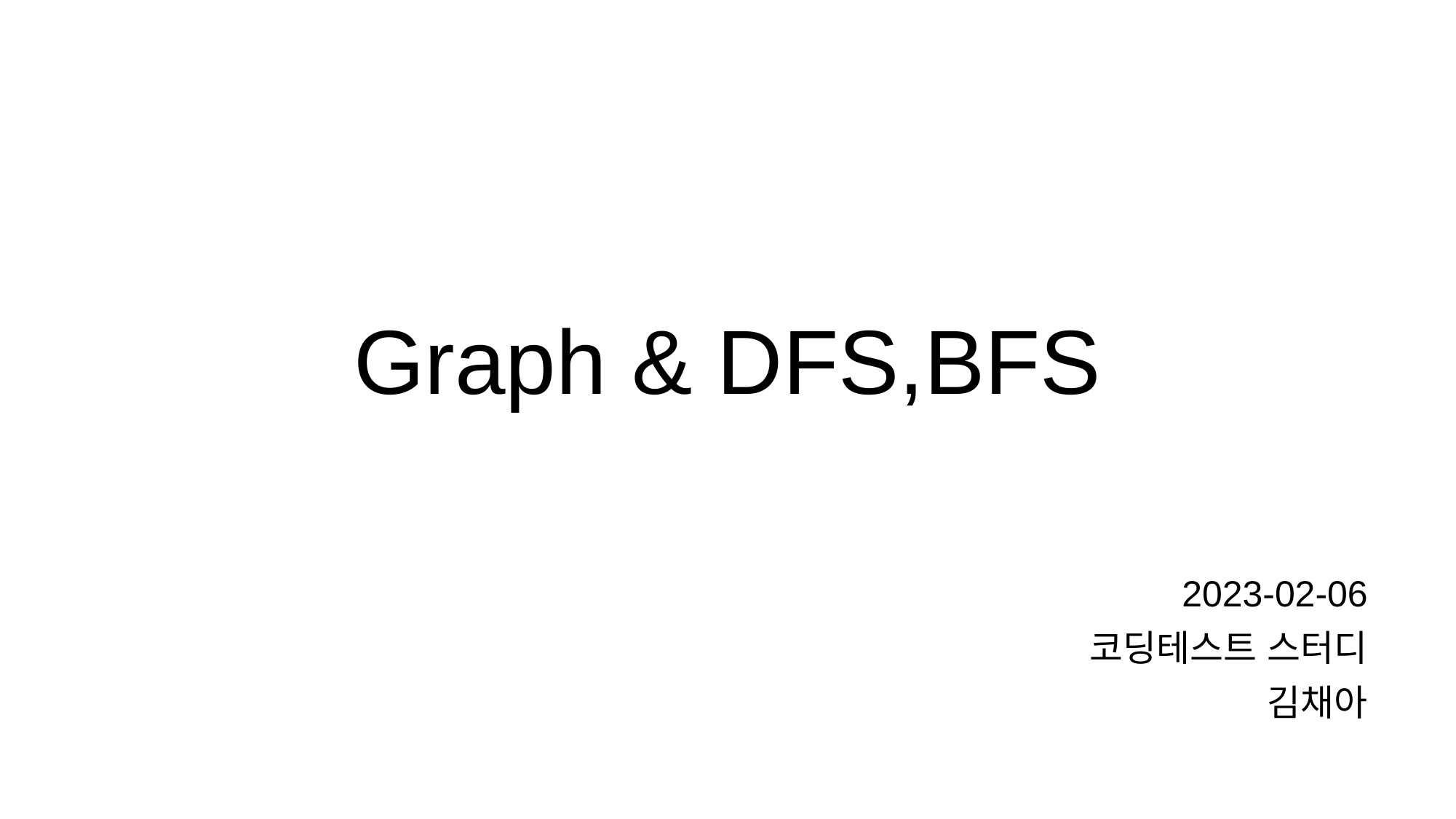

# Graph & DFS,BFS
2023-02-06
코딩테스트 스터디
김채아